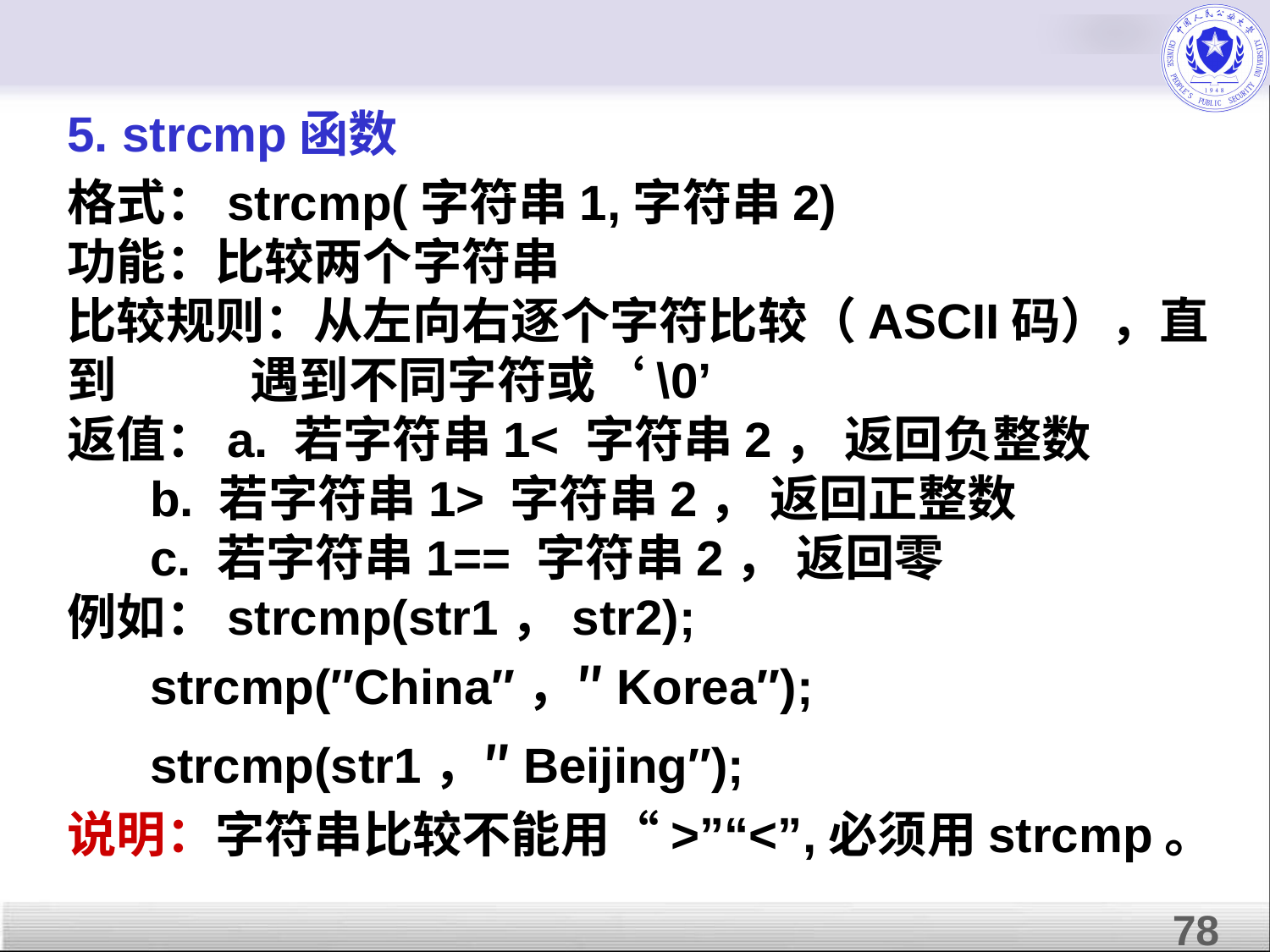

5. strcmp函数
格式：strcmp(字符串1,字符串2)
功能：比较两个字符串
比较规则：从左向右逐个字符比较（ASCII码），直到      	     遇到不同字符或‘\0’
返值：a. 若字符串1< 字符串2， 返回负整数
      b. 若字符串1> 字符串2， 返回正整数
      c. 若字符串1== 字符串2， 返回零
例如：strcmp(str1，str2);
      strcmp(″China″，″Korea″);
      strcmp(str1，″Beijing″);
说明：字符串比较不能用“>”“<”,必须用strcmp。